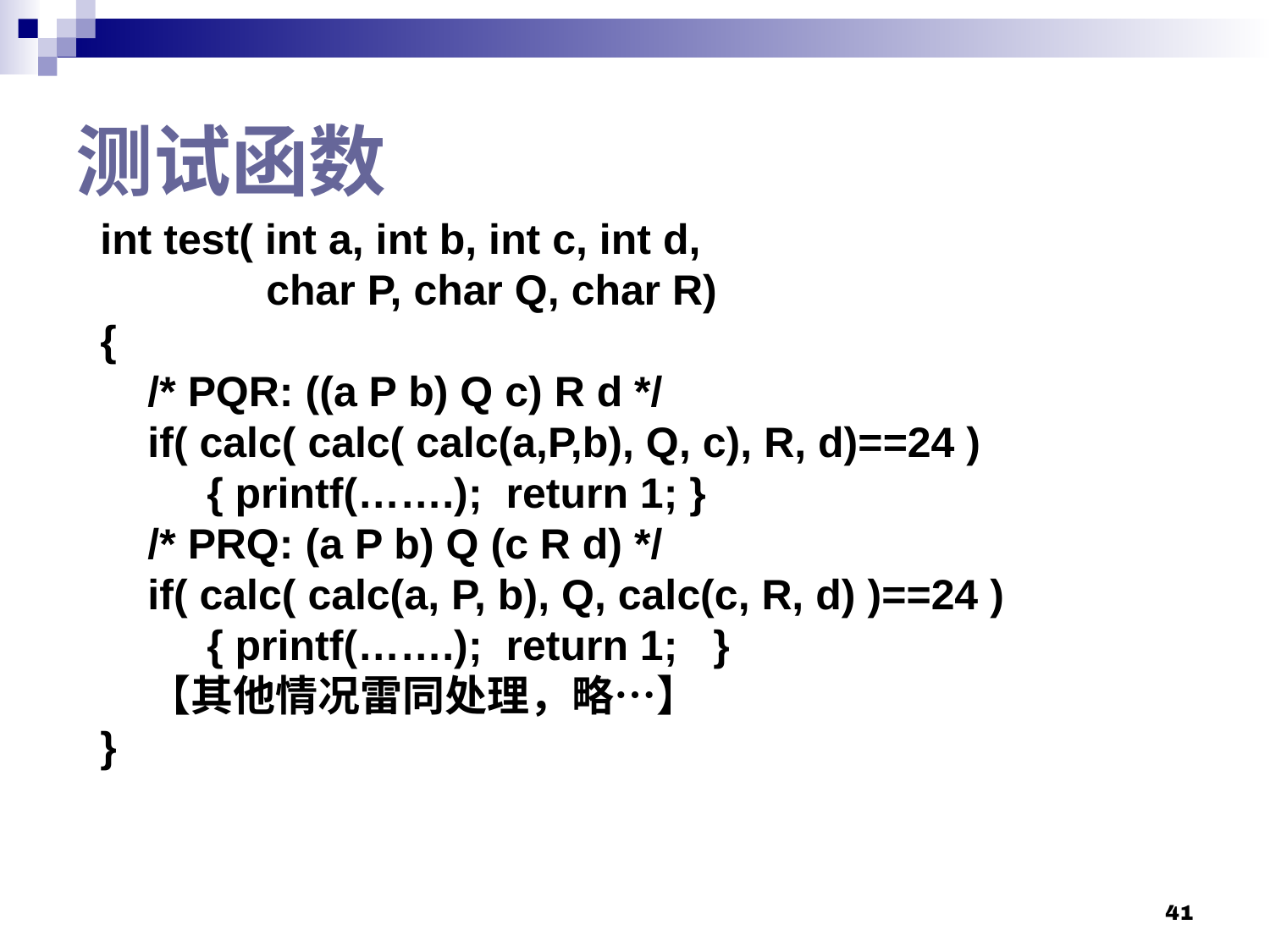

# 测试函数
int test( int a, int b, int c, int d,
              char P, char Q, char R)
{
    /* PQR: ((a P b) Q c) R d */
    if( calc( calc( calc(a,P,b), Q, c), R, d)==24 )
         { printf(…….);  return 1; }
    /* PRQ: (a P b) Q (c R d) */
    if( calc( calc(a, P, b), Q, calc(c, R, d) )==24 )
         { printf(…….);  return 1;   }
    【其他情况雷同处理，略…】
}
41